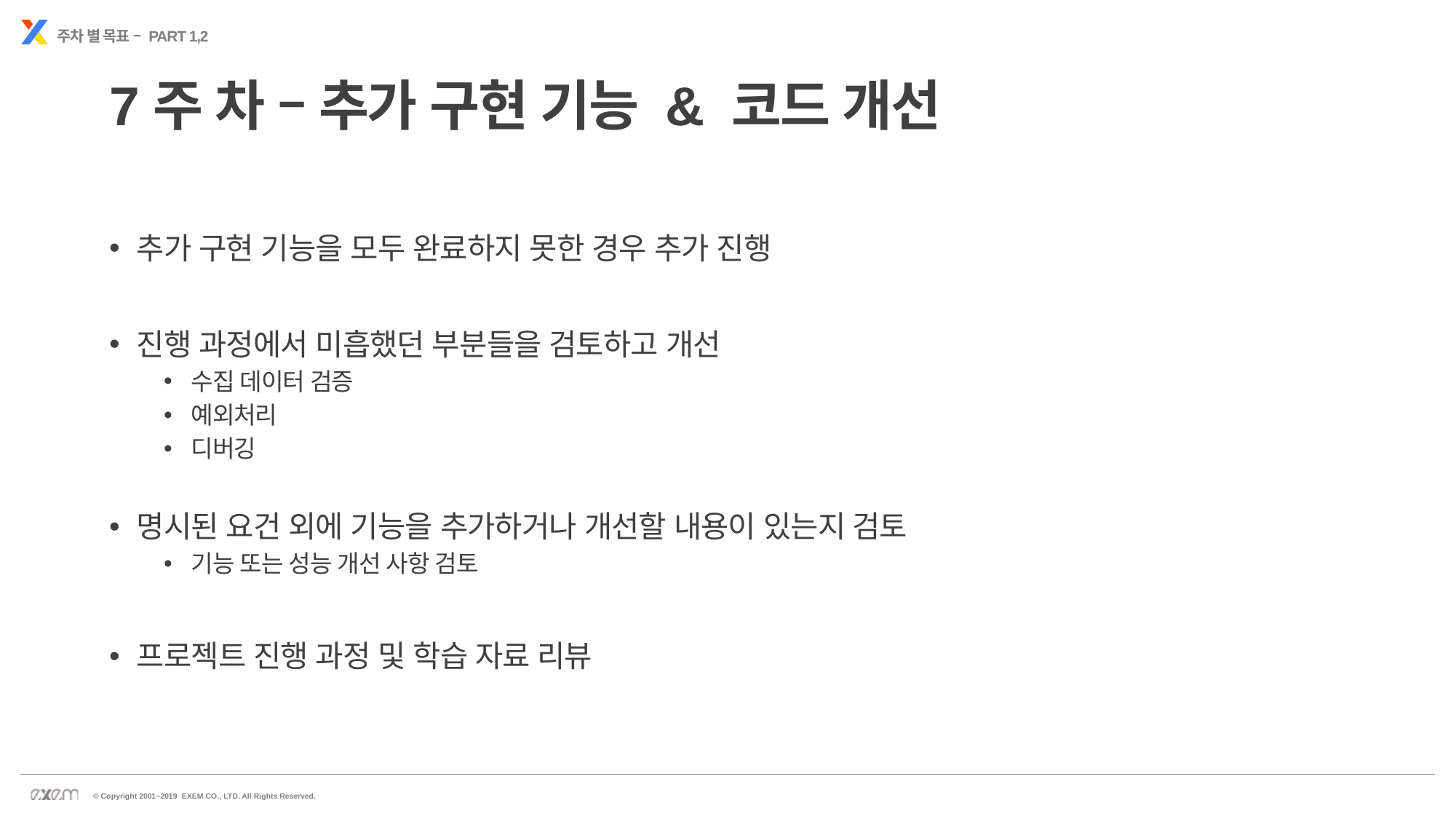

주차 별 목표 – PART 1,2
7주 차 – 추가 구현 기능 & 코드 개선

추가 구현 기능을 모두 완료하지 못한 경우 추가 진행

진행 과정에서 미흡했던 부분들을 검토하고 개선
수집 데이터 검증
예외처리
디버깅

명시된 요건 외에 기능을 추가하거나 개선할 내용이 있는지 검토
기능 또는 성능 개선 사항 검토

프로젝트 진행 과정 및 학습 자료 리뷰